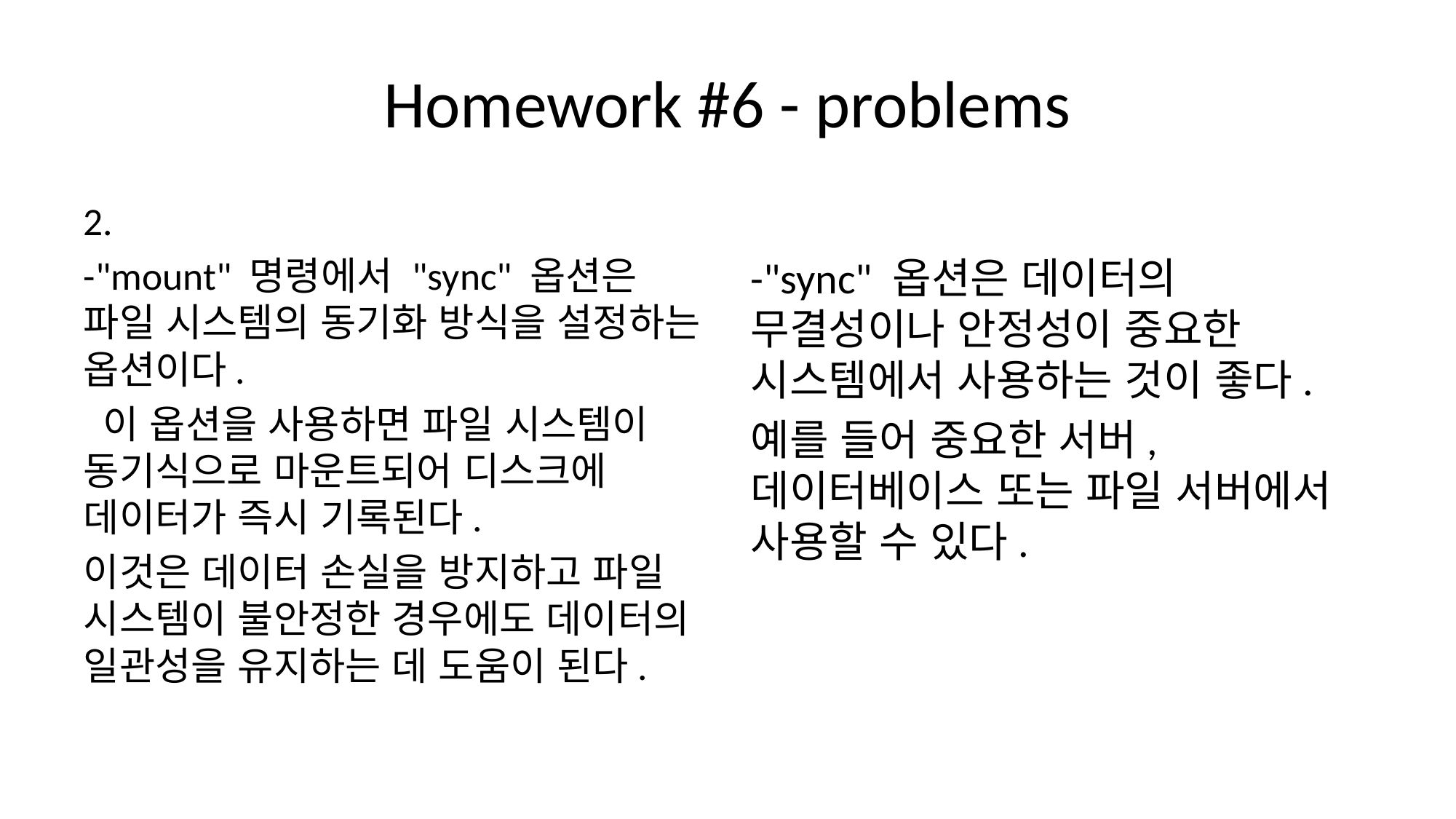

# Homework #6 - problems
2.
-"mount" 명령에서 "sync" 옵션은 파일 시스템의 동기화 방식을 설정하는 옵션이다.
 이 옵션을 사용하면 파일 시스템이 동기식으로 마운트되어 디스크에 데이터가 즉시 기록된다.
이것은 데이터 손실을 방지하고 파일 시스템이 불안정한 경우에도 데이터의 일관성을 유지하는 데 도움이 된다.
-"sync" 옵션은 데이터의 무결성이나 안정성이 중요한 시스템에서 사용하는 것이 좋다.
예를 들어 중요한 서버, 데이터베이스 또는 파일 서버에서 사용할 수 있다.